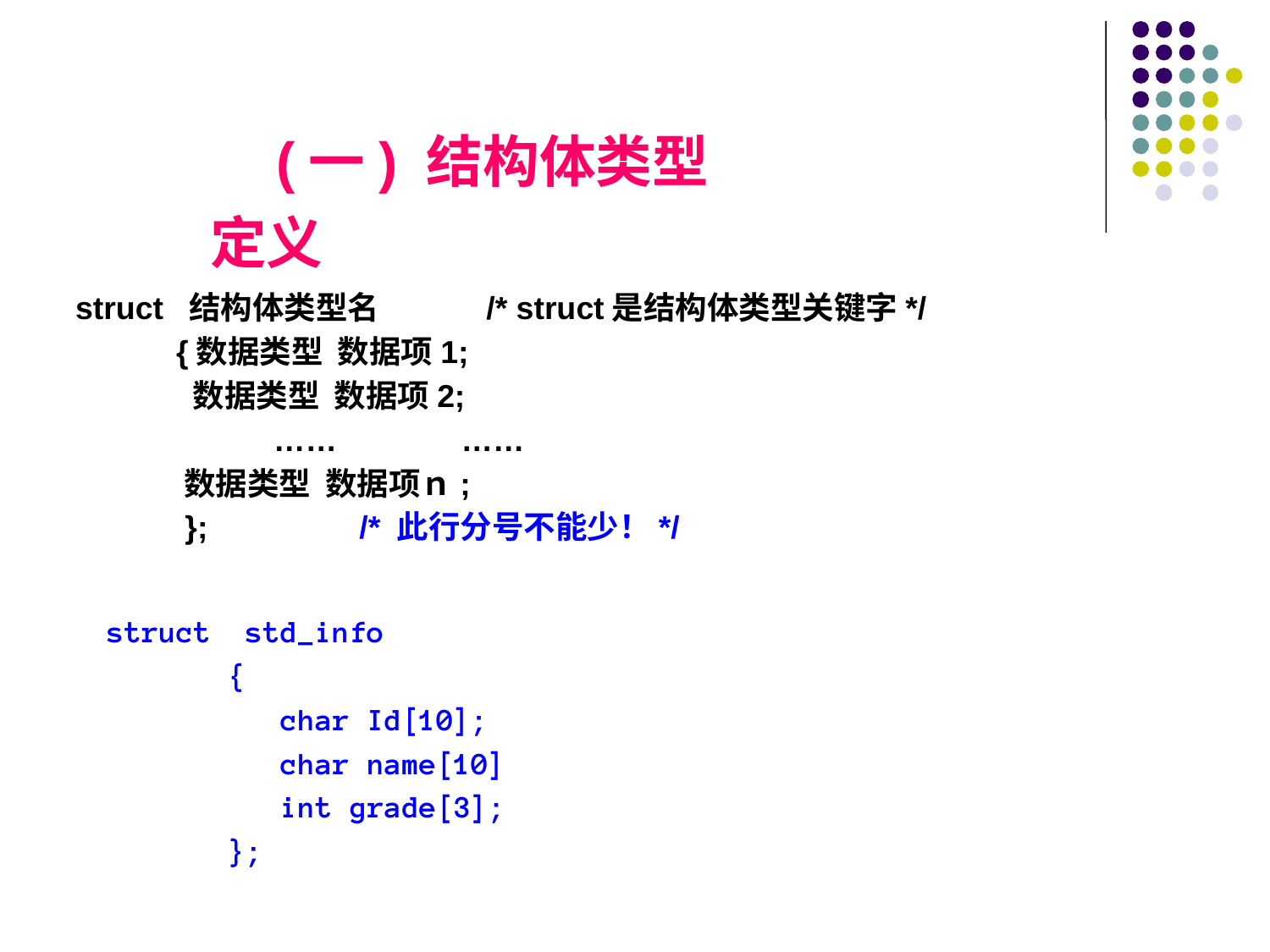

(一) 结构体类型定义
  struct  结构体类型名  	/* struct是结构体类型关键字*/
        {数据类型  数据项1;
         数据类型  数据项2;
                   ……              ……
        数据类型  数据项ｎ;
         };		/* 此行分号不能少！*/
struct  std_info
       {
          char Id[10];
          char name[10]
          int grade[3];
       };